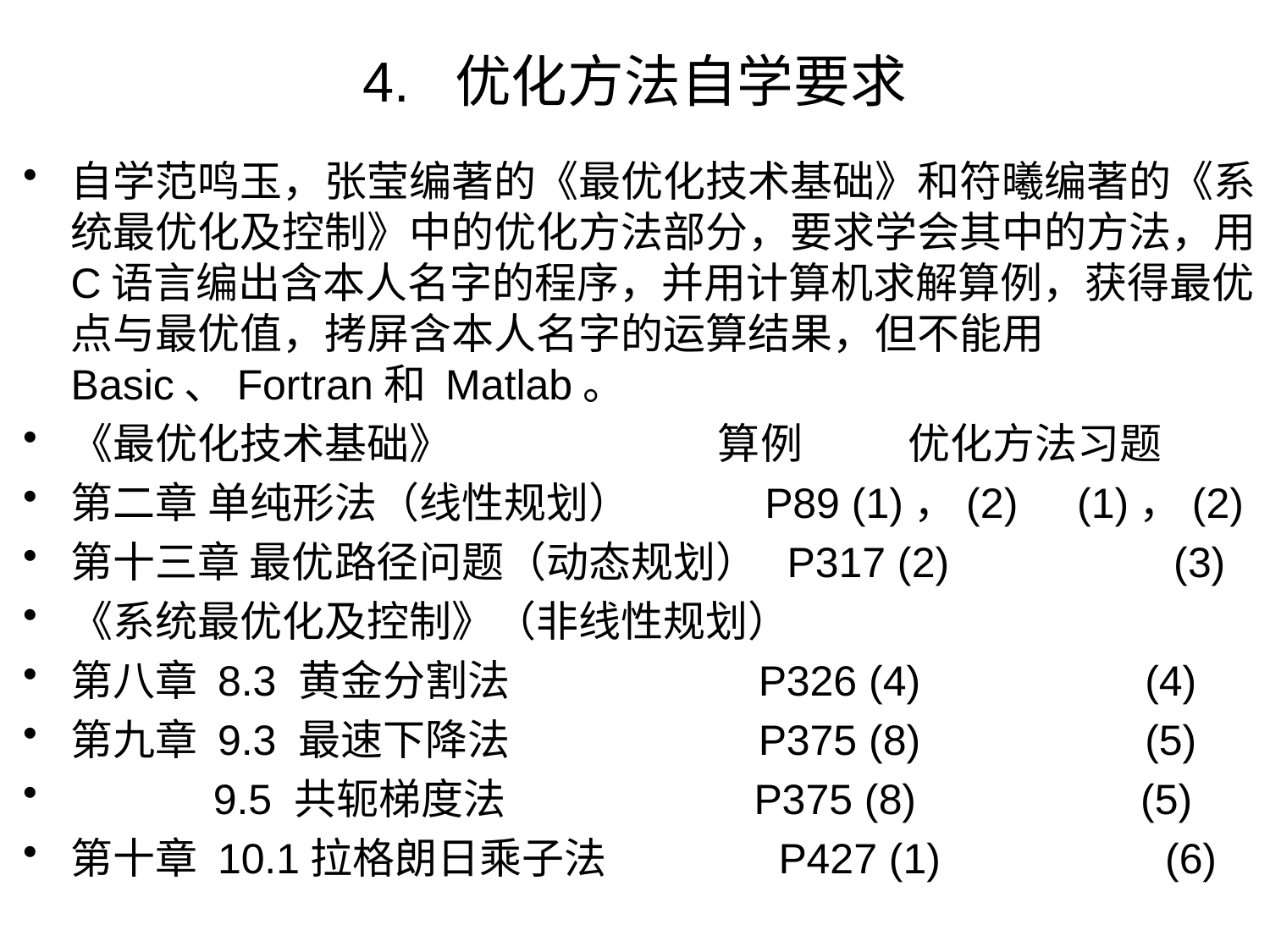

# 4.  优化方法自学要求
自学范鸣玉，张莹编著的《最优化技术基础》和符曦编著的《系统最优化及控制》中的优化方法部分，要求学会其中的方法，用C语言编出含本人名字的程序，并用计算机求解算例，获得最优点与最优值，拷屏含本人名字的运算结果，但不能用Basic、Fortran和 Matlab。
《最优化技术基础》                            算例           优化方法习题
第二章 单纯形法（线性规划）             P89 (1)，(2)     (1)，(2)
第十三章 最优路径问题（动态规划）  P317 (2)                   (3)
《系统最优化及控制》（非线性规划）
第八章 8.3 黄金分割法                         P326 (4)                   (4)
第九章 9.3 最速下降法                         P375 (8)                   (5)
            9.5 共轭梯度法                         P375 (8)                   (5)
第十章 10.1拉格朗日乘子法                 P427 (1)                   (6)